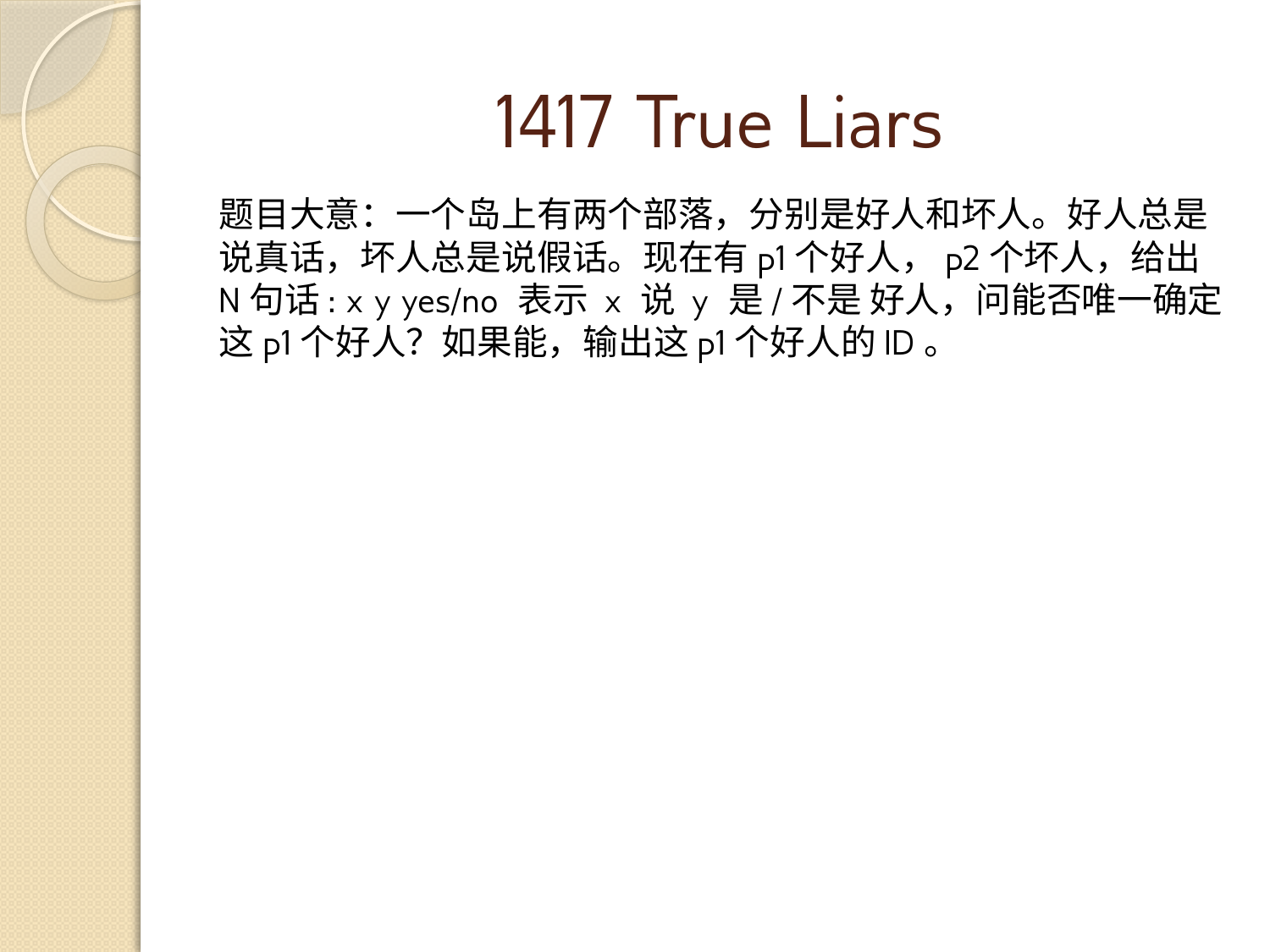

# 1417 True Liars
题目大意：一个岛上有两个部落，分别是好人和坏人。好人总是说真话，坏人总是说假话。现在有p1个好人，p2个坏人，给出N句话: x y yes/no 表示 x 说 y 是/不是 好人，问能否唯一确定这p1个好人？如果能，输出这p1个好人的ID。